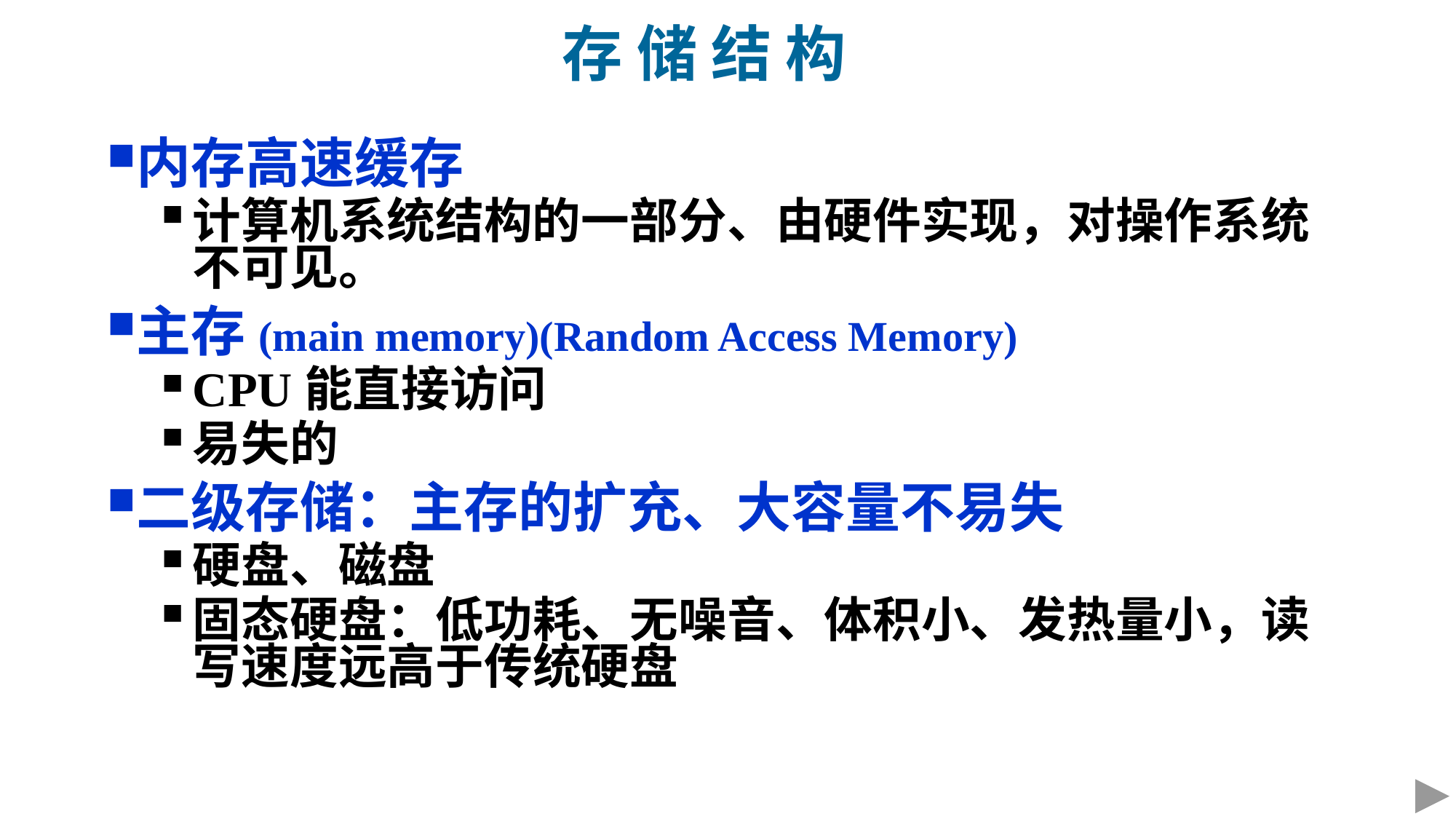

存 储 结 构
内存高速缓存
计算机系统结构的一部分、由硬件实现，对操作系统不可见。
主存(main memory)(Random Access Memory)
CPU能直接访问
易失的
二级存储：主存的扩充、大容量不易失
硬盘、磁盘
固态硬盘：低功耗、无噪音、体积小、发热量小，读写速度远高于传统硬盘